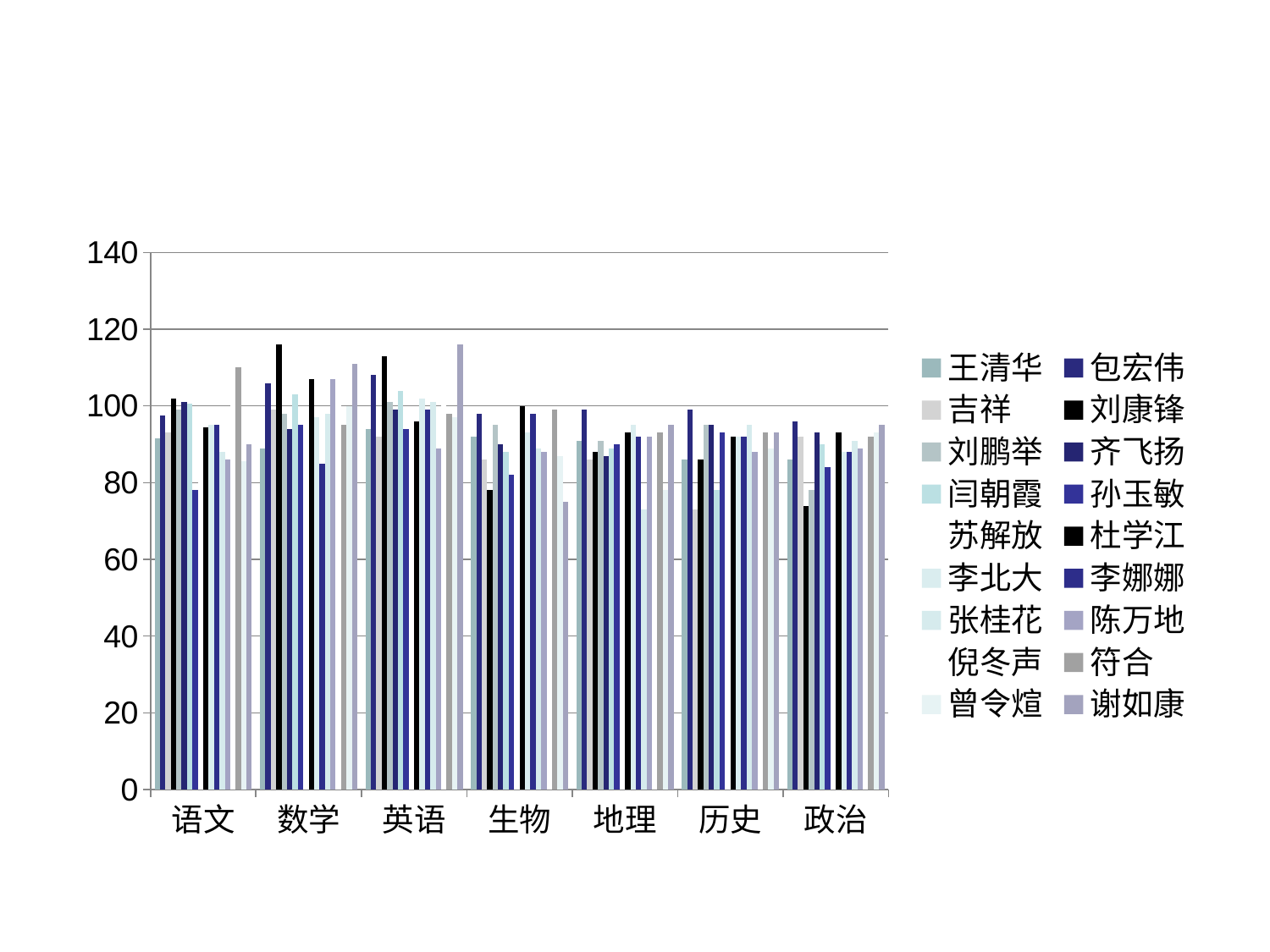

#

### Chart

| Category | 王清华 | 包宏伟 | 吉祥 | 刘康锋 | 刘鹏举 | 齐飞扬 | 闫朝霞 | 孙玉敏 | 苏解放 | 杜学江 | 李北大 | 李娜娜 | 张桂花 | 陈万地 | 倪冬声 | 符合 | 曾令煊 | 谢如康 |
|---|---|---|---|---|---|---|---|---|---|---|---|---|---|---|---|---|---|---|
| 语文 | 91.5 | 97.5 | 93.0 | 102.0 | 99.0 | 101.0 | 100.5 | 78.0 | 95.5 | 94.5 | 95.0 | 95.0 | 88.0 | 86.0 | 103.5 | 110.0 | 85.5 | 90.0 |
| 数学 | 89.0 | 106.0 | 99.0 | 116.0 | 98.0 | 94.0 | 103.0 | 95.0 | 92.0 | 107.0 | 97.0 | 85.0 | 98.0 | 107.0 | 105.0 | 95.0 | 100.0 | 111.0 |
| 英语 | 94.0 | 108.0 | 92.0 | 113.0 | 101.0 | 99.0 | 104.0 | 94.0 | 96.0 | 96.0 | 102.0 | 99.0 | 101.0 | 89.0 | 105.0 | 98.0 | 97.0 | 116.0 |
| 生物 | 92.0 | 98.0 | 86.0 | 78.0 | 95.0 | 90.0 | 88.0 | 82.0 | 84.0 | 100.0 | 93.0 | 98.0 | 89.0 | 88.0 | 93.0 | 99.0 | 87.0 | 75.0 |
| 地理 | 91.0 | 99.0 | 86.0 | 88.0 | 91.0 | 87.0 | 89.0 | 90.0 | 95.0 | 93.0 | 95.0 | 92.0 | 73.0 | 92.0 | 93.0 | 93.0 | 78.0 | 95.0 |
| 历史 | 86.0 | 99.0 | 73.0 | 86.0 | 95.0 | 95.0 | 78.0 | 93.0 | 91.0 | 92.0 | 92.0 | 92.0 | 95.0 | 88.0 | 90.0 | 93.0 | 89.0 | 93.0 |
| 政治 | 86.0 | 96.0 | 92.0 | 74.0 | 78.0 | 93.0 | 90.0 | 84.0 | 92.0 | 93.0 | 88.0 | 88.0 | 91.0 | 89.0 | 86.0 | 92.0 | 93.0 | 95.0 |